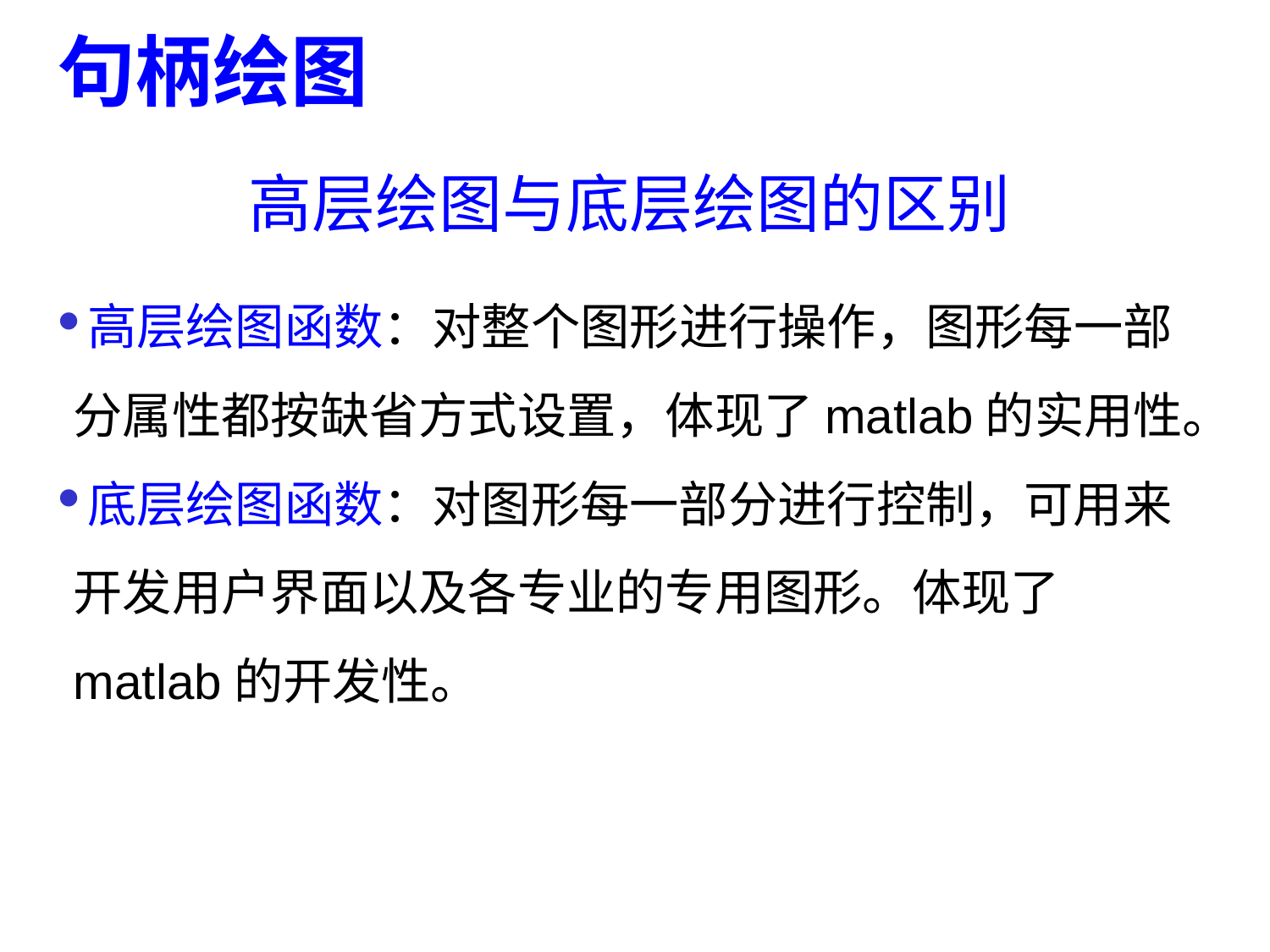

句柄绘图
# 高层绘图与底层绘图的区别
高层绘图函数：对整个图形进行操作，图形每一部分属性都按缺省方式设置，体现了matlab的实用性。
底层绘图函数：对图形每一部分进行控制，可用来开发用户界面以及各专业的专用图形。体现了matlab的开发性。